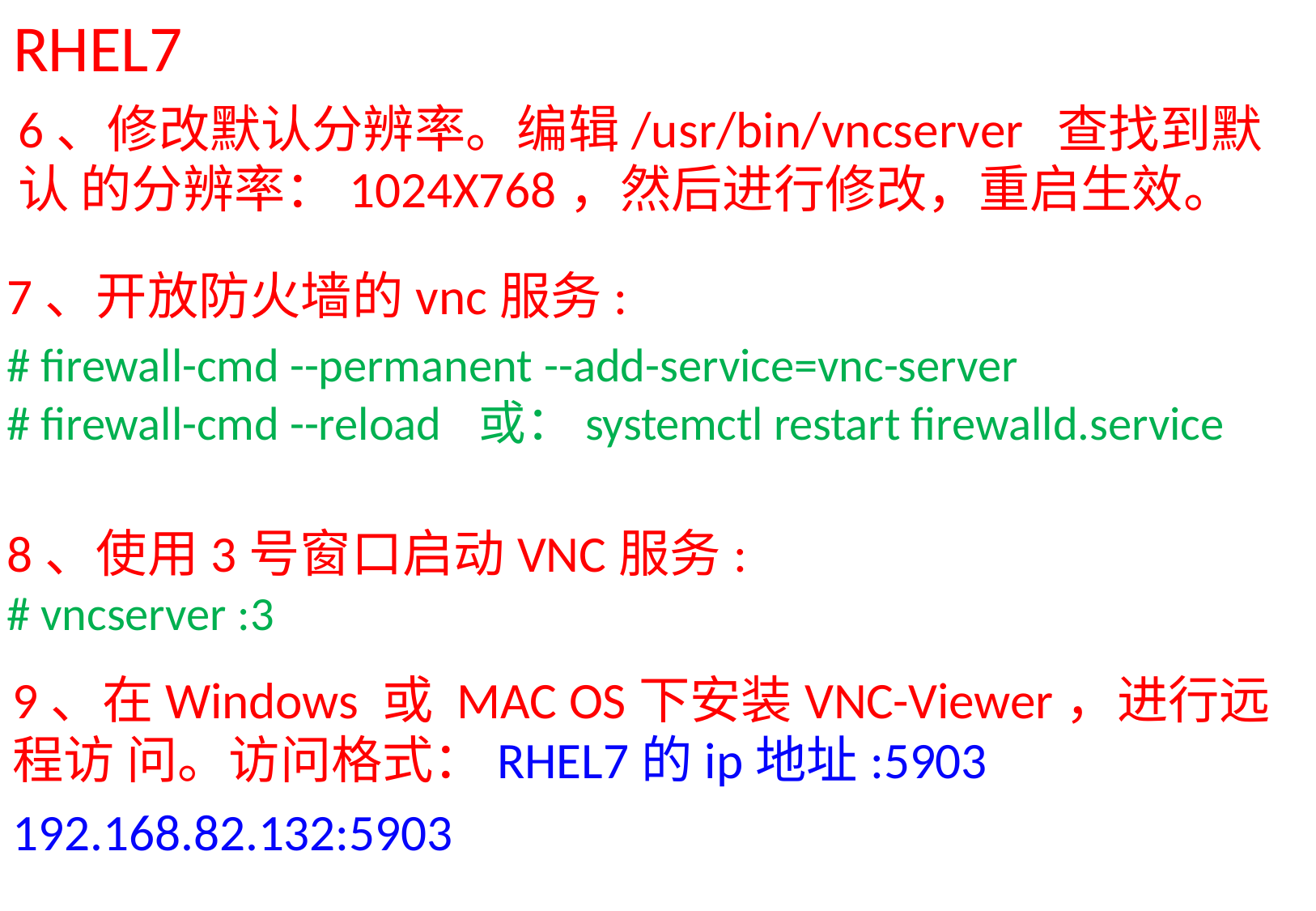

# 5.7	VNC配置—RHEL7
6、修改默认分辨率。编辑/usr/bin/vncserver	查找到默认 的分辨率：1024X768，然后进行修改，重启生效。
7、开放防火墙的vnc服务:
# firewall-cmd --permanent --add-service=vnc-server
# firewall-cmd --reload	或：systemctl restart firewalld.service

8、使用3号窗口启动VNC服务:
# vncserver :3
9、在Windows 或MAC OS下安装VNC-Viewer，进行远程访 问。访问格式：RHEL7的ip地址:5903
192.168.82.132:5903